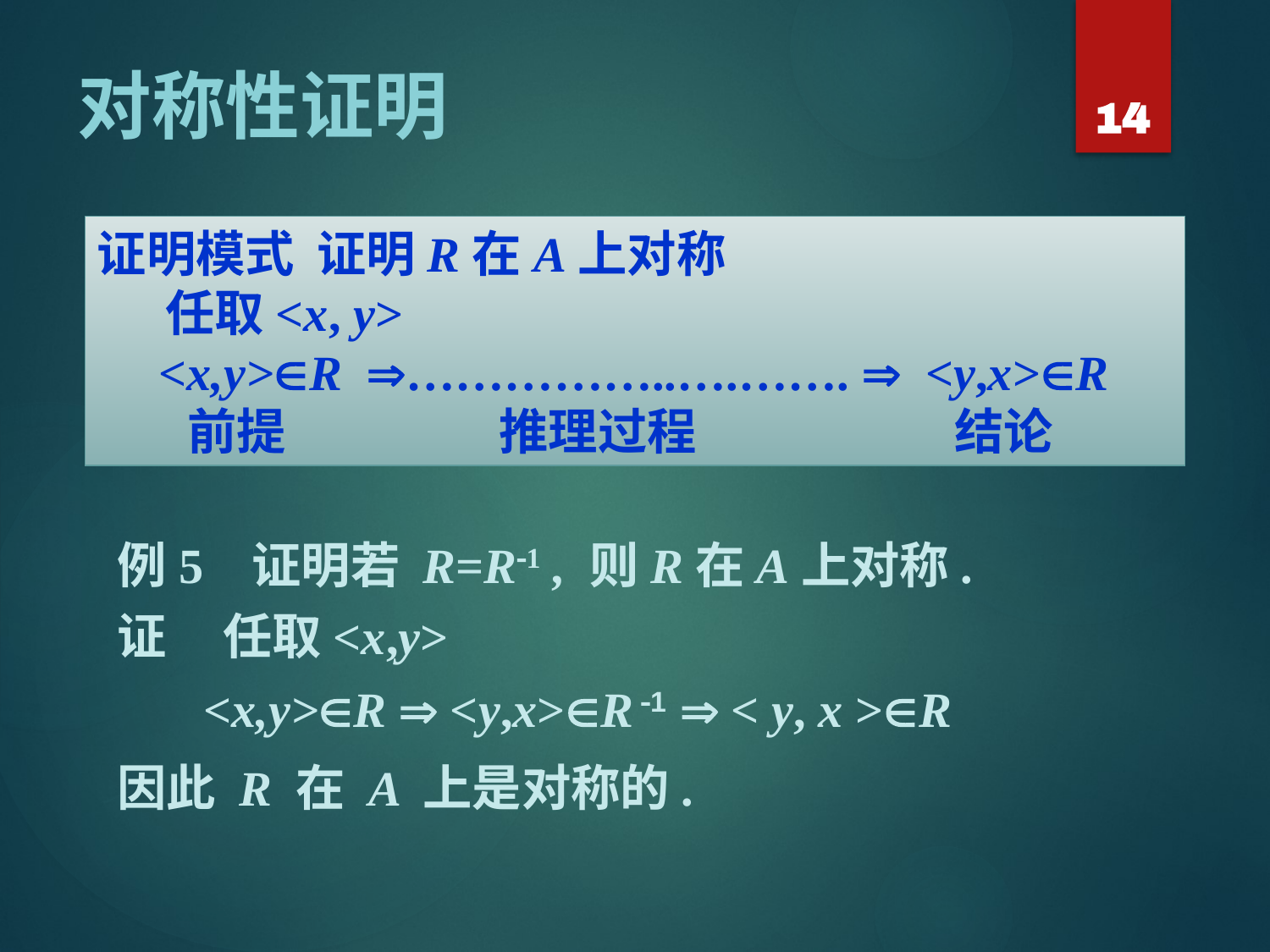

14
# 对称性证明
证明模式  证明R在A上对称
     任取<x, y>
     <x,y>∈R  ⇒……………..….……. ⇒  <y,x>∈R
       前提                   推理过程                       结论
例5   证明若 R=R−1 , 则R在A上对称.
证     任取<x,y>
       <x,y>∈R ⇒ <y,x>∈R −1 ⇒ < y, x >∈R
因此 R 在 A 上是对称的.